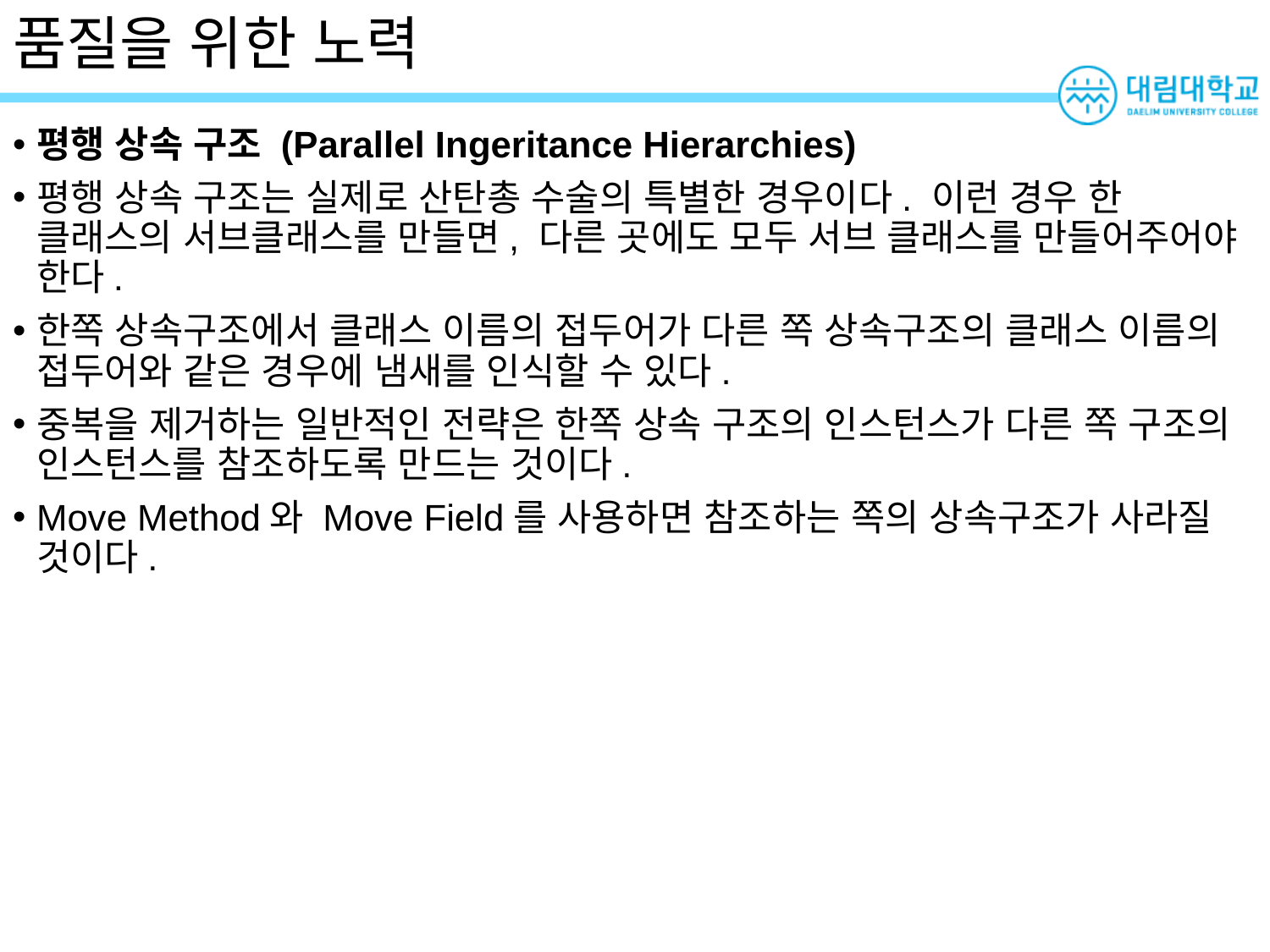

# 품질을 위한 노력
평행 상속 구조 (Parallel Ingeritance Hierarchies)
평행 상속 구조는 실제로 산탄총 수술의 특별한 경우이다. 이런 경우 한 클래스의 서브클래스를 만들면, 다른 곳에도 모두 서브 클래스를 만들어주어야 한다.
한쪽 상속구조에서 클래스 이름의 접두어가 다른 쪽 상속구조의 클래스 이름의 접두어와 같은 경우에 냄새를 인식할 수 있다.
중복을 제거하는 일반적인 전략은 한쪽 상속 구조의 인스턴스가 다른 쪽 구조의 인스턴스를 참조하도록 만드는 것이다.
Move Method와 Move Field를 사용하면 참조하는 쪽의 상속구조가 사라질 것이다.